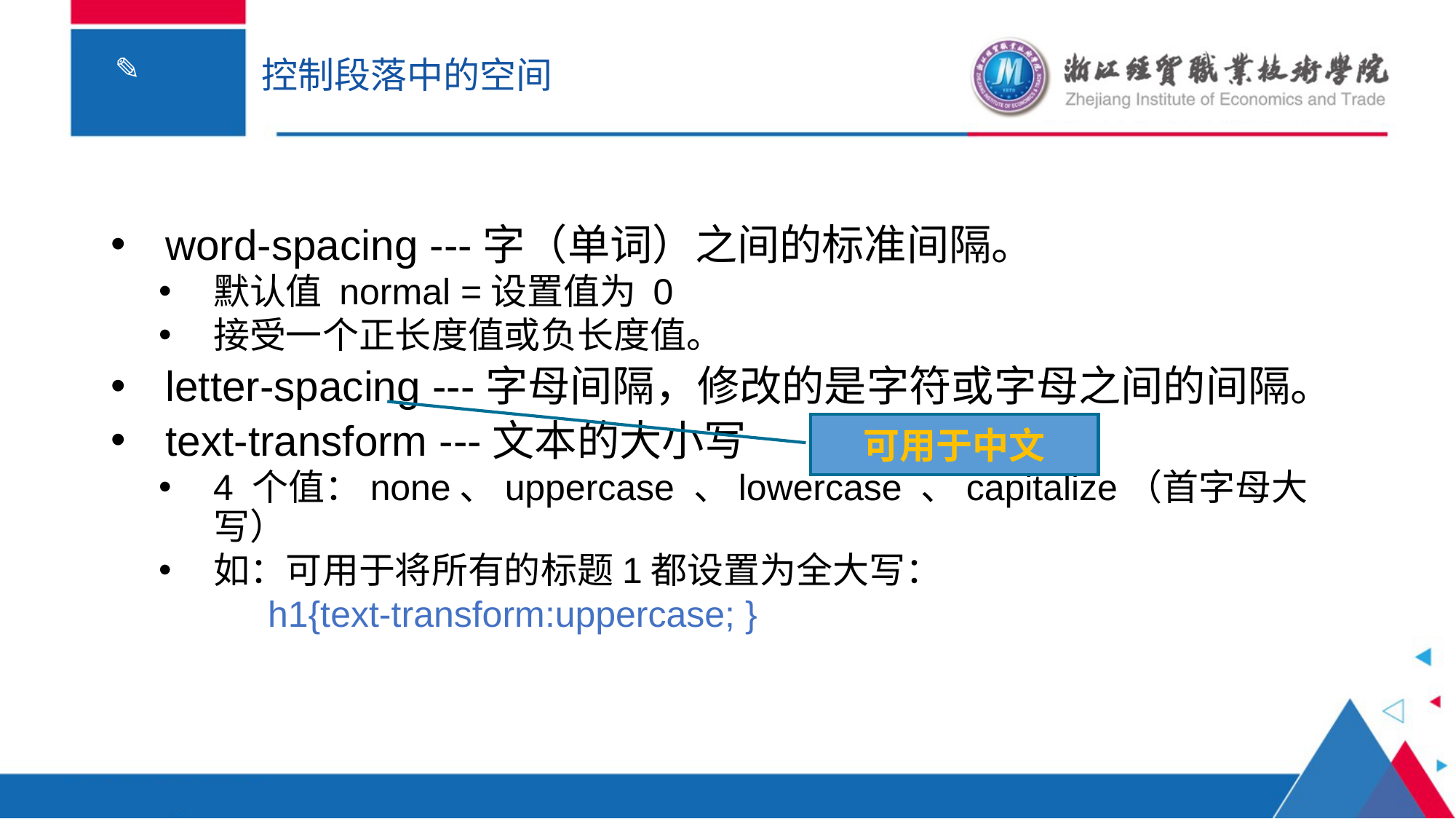

# 控制段落中的空间
word-spacing ---字（单词）之间的标准间隔。
默认值 normal =设置值为 0
接受一个正长度值或负长度值。
letter-spacing ---字母间隔，修改的是字符或字母之间的间隔。
text-transform ---文本的大小写
4 个值：none、uppercase 、lowercase 、capitalize（首字母大写）
如：可用于将所有的标题1都设置为全大写：
	h1{text-transform:uppercase; }

可用于中文